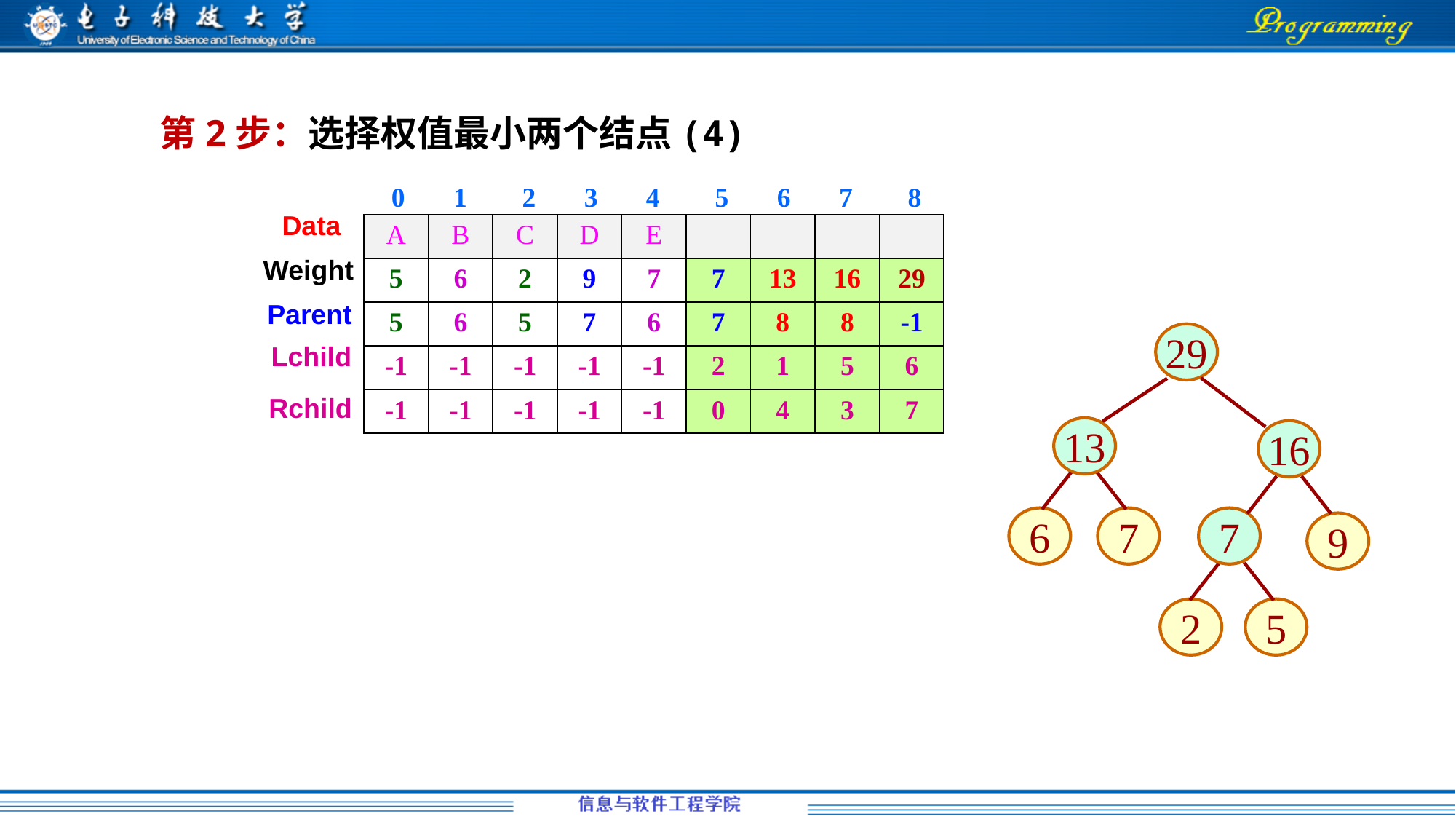

第2步：选择权值最小两个结点(4)
  0       1        2       3       4        5       6       7        8
Data
| A | B | C | D | E |  |  |  |  |
| --- | --- | --- | --- | --- | --- | --- | --- | --- |
| 5 | 6 | 2 | 9 | 7 | 7 | 13 | 16 | 29 |
| 5 | 6 | 5 | 7 | 6 | 7 | 8 | 8 | -1 |
| -1 | -1 | -1 | -1 | -1 | 2 | 1 | 5 | 6 |
| -1 | -1 | -1 | -1 | -1 | 0 | 4 | 3 | 7 |
Weight
Parent
29

13
16

6
7
7
9

2
5
Lchild
Rchild